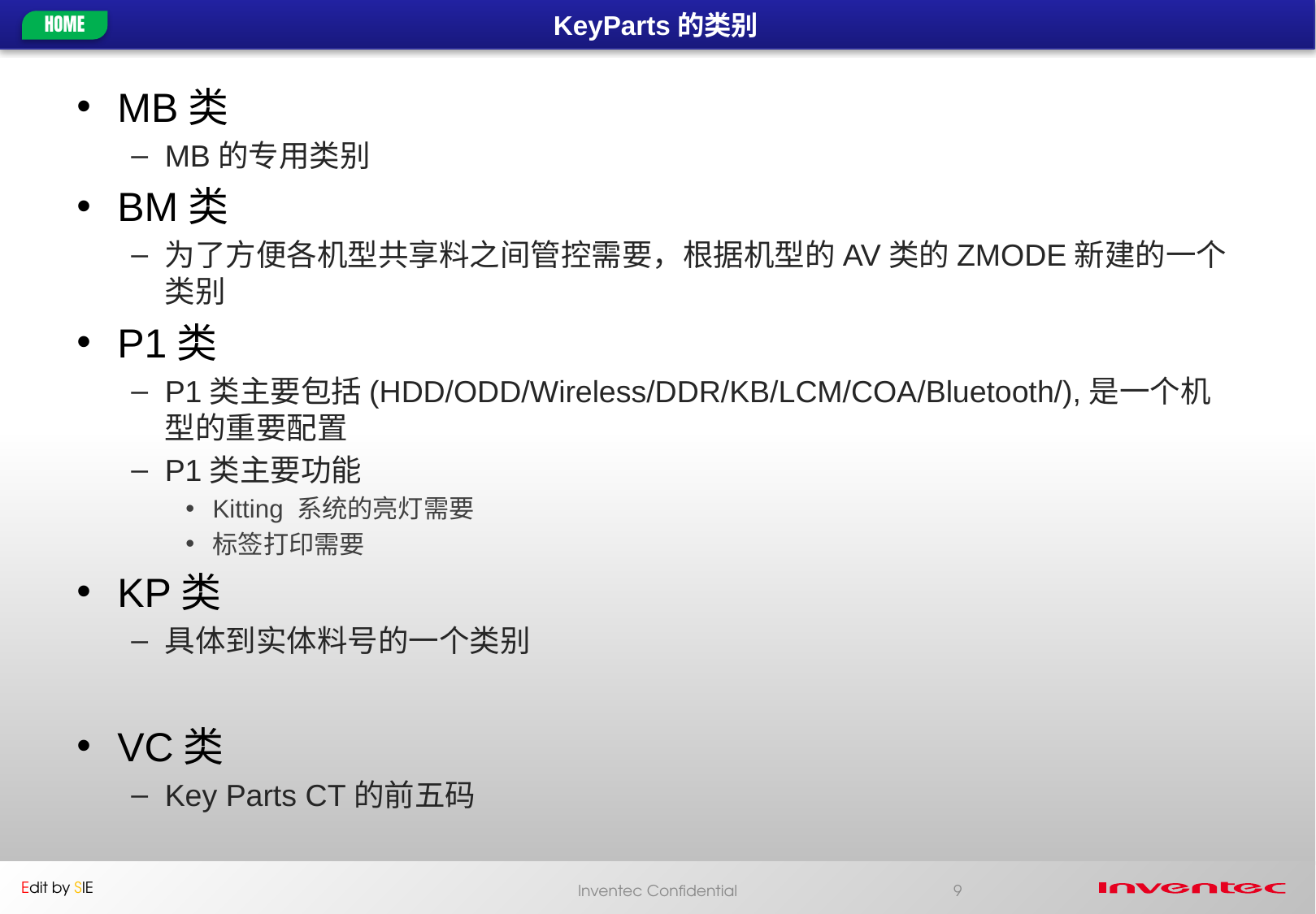

# KeyParts的类别
MB类
MB的专用类别
BM类
为了方便各机型共享料之间管控需要，根据机型的AV类的ZMODE新建的一个类别
P1类
P1类主要包括(HDD/ODD/Wireless/DDR/KB/LCM/COA/Bluetooth/),是一个机型的重要配置
P1类主要功能
Kitting 系统的亮灯需要
标签打印需要
KP类
具体到实体料号的一个类别

VC类
Key Parts CT的前五码

Inventec Confidential
9